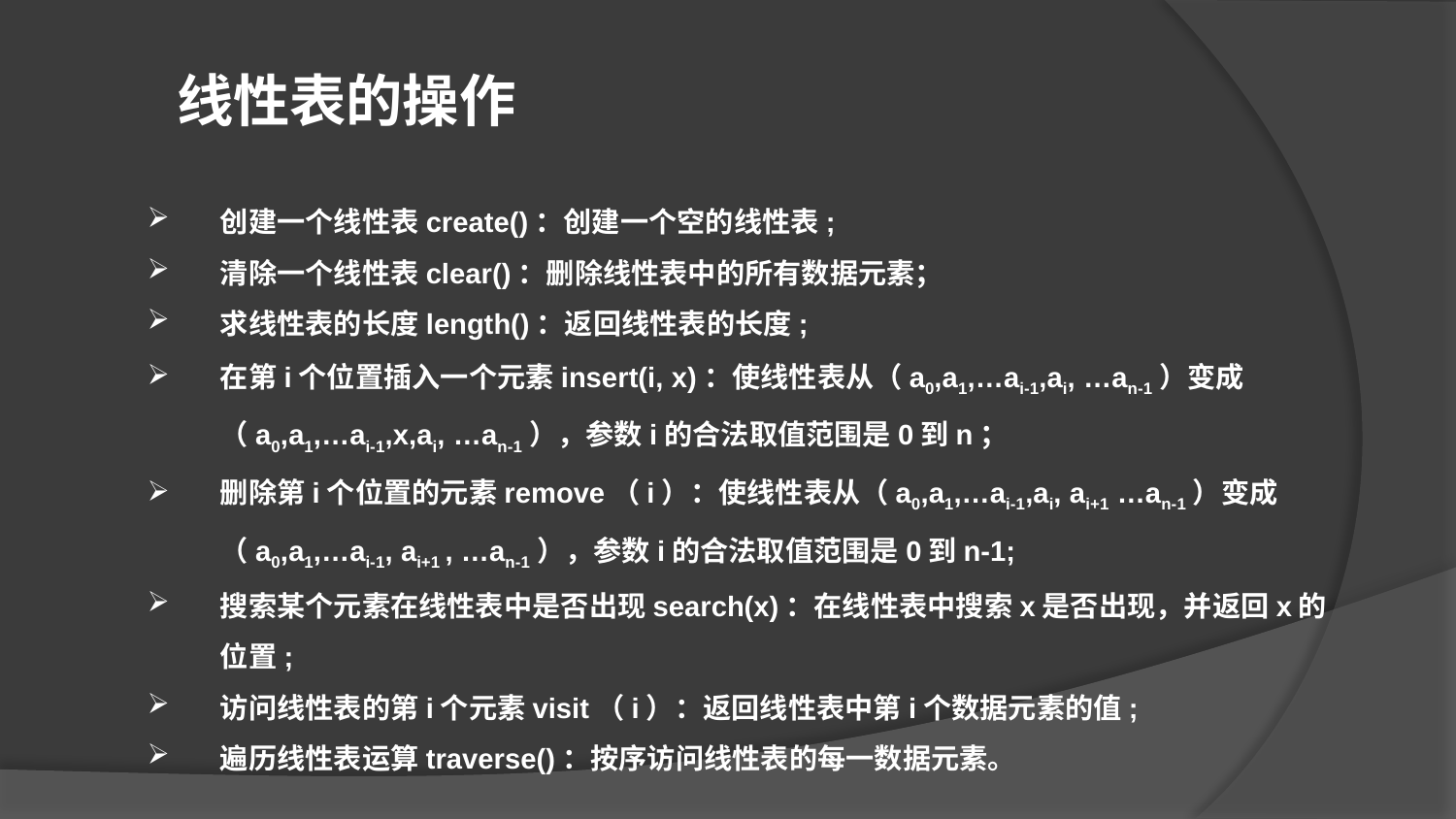

线性表的操作
创建一个线性表create()：创建一个空的线性表;
清除一个线性表clear()：删除线性表中的所有数据元素；
求线性表的长度length()：返回线性表的长度;
在第i个位置插入一个元素insert(i, x)：使线性表从（a0,a1,…ai-1,ai, …an-1）变成（a0,a1,…ai-1,x,ai, …an-1），参数i的合法取值范围是0到n；
删除第i个位置的元素remove（i）：使线性表从（a0,a1,…ai-1,ai, ai+1 …an-1）变成（a0,a1,…ai-1, ai+1 , …an-1），参数i的合法取值范围是0到n-1;
搜索某个元素在线性表中是否出现search(x)：在线性表中搜索x是否出现，并返回x的位置;
访问线性表的第i个元素visit（i）：返回线性表中第i个数据元素的值;
遍历线性表运算traverse()：按序访问线性表的每一数据元素。